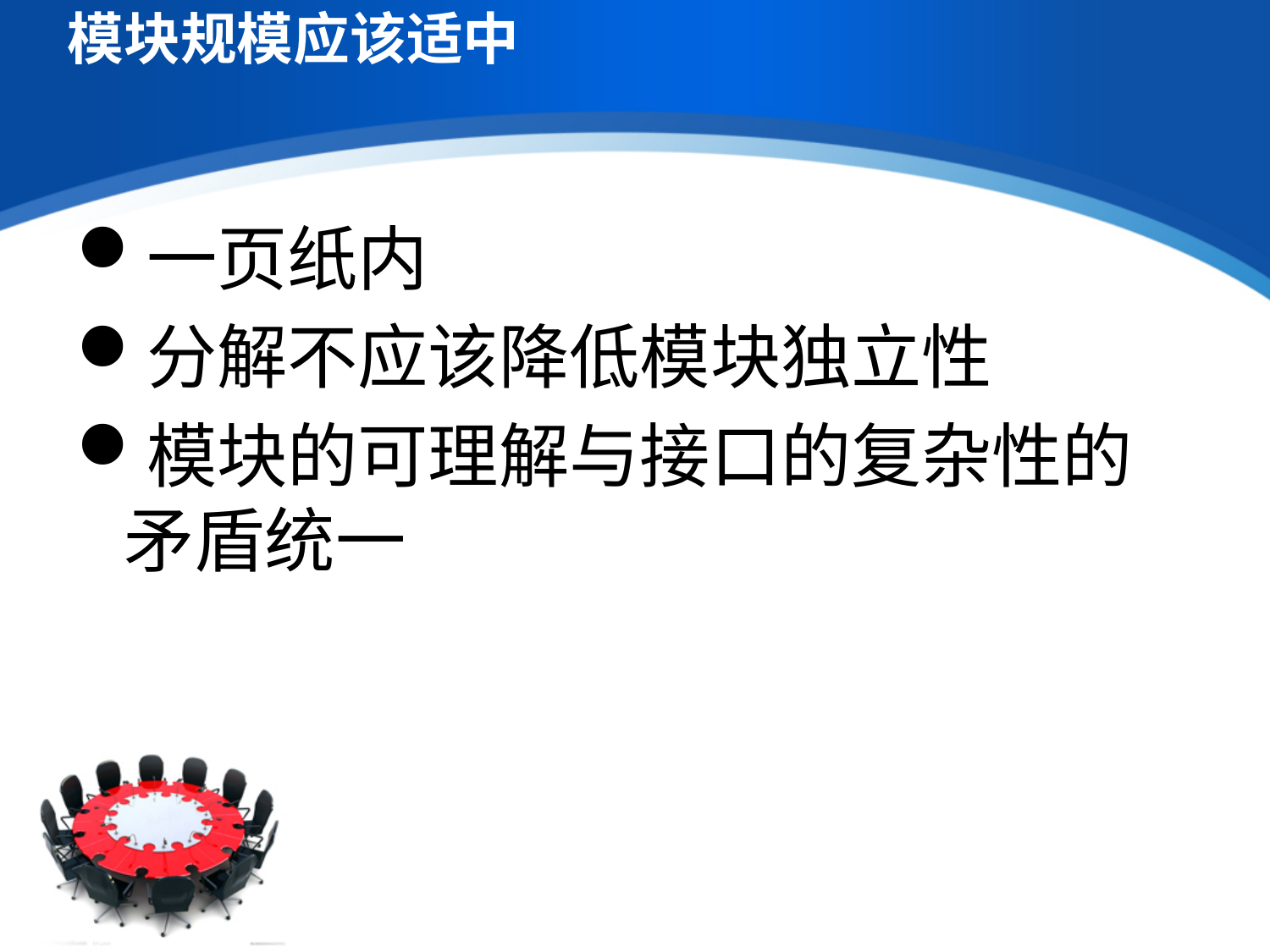

# 模块规模应该适中
一页纸内
分解不应该降低模块独立性
模块的可理解与接口的复杂性的矛盾统一